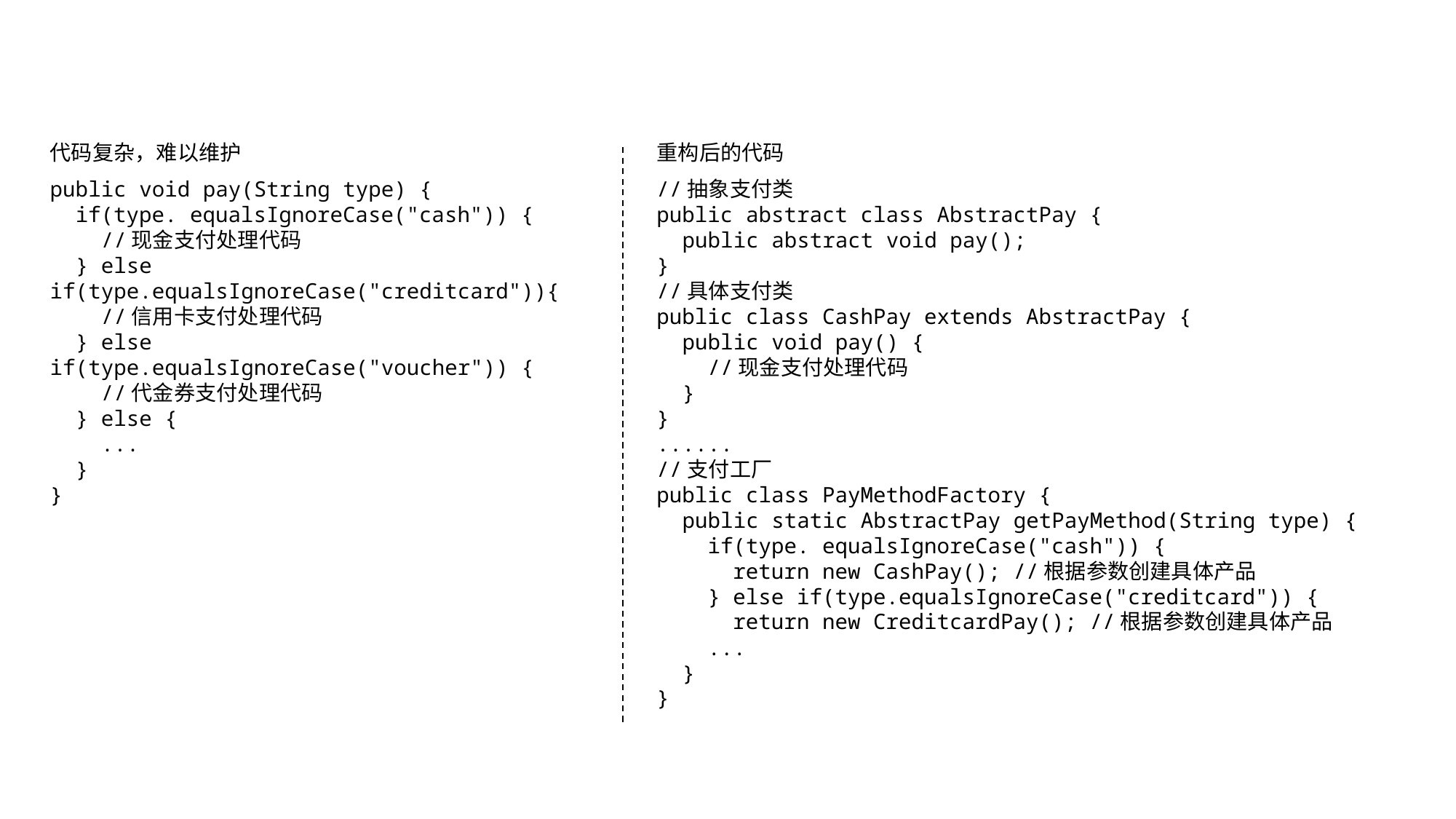

代码复杂，难以维护
重构后的代码
public void pay(String type) {
  if(type. equalsIgnoreCase("cash")) {
    //现金支付处理代码
  } else if(type.equalsIgnoreCase("creditcard")){
    //信用卡支付处理代码
  } else if(type.equalsIgnoreCase("voucher")) {
    //代金券支付处理代码
  } else {
    ...
  }
}
//抽象支付类
public abstract class AbstractPay {
  public abstract void pay();
}
//具体支付类
public class CashPay extends AbstractPay {
  public void pay() {
    //现金支付处理代码
  }
}
......
//支付工厂
public class PayMethodFactory {
  public static AbstractPay getPayMethod(String type) {
    if(type. equalsIgnoreCase("cash")) {
      return new CashPay(); //根据参数创建具体产品
    } else if(type.equalsIgnoreCase("creditcard")) {
      return new CreditcardPay(); //根据参数创建具体产品
    ...
  }
}